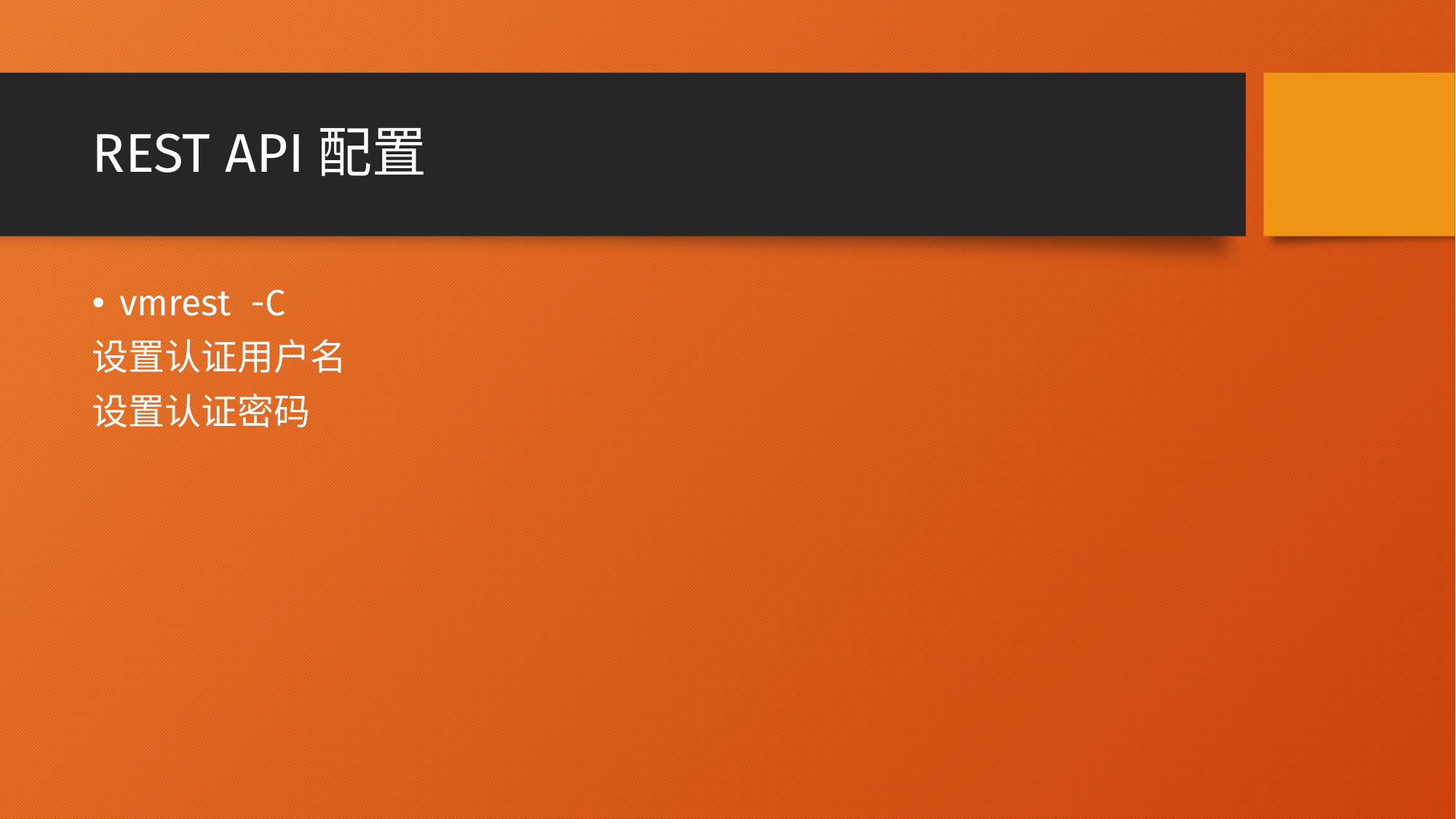

# REST API配置
vmrest  -C
设置认证用户名
设置认证密码